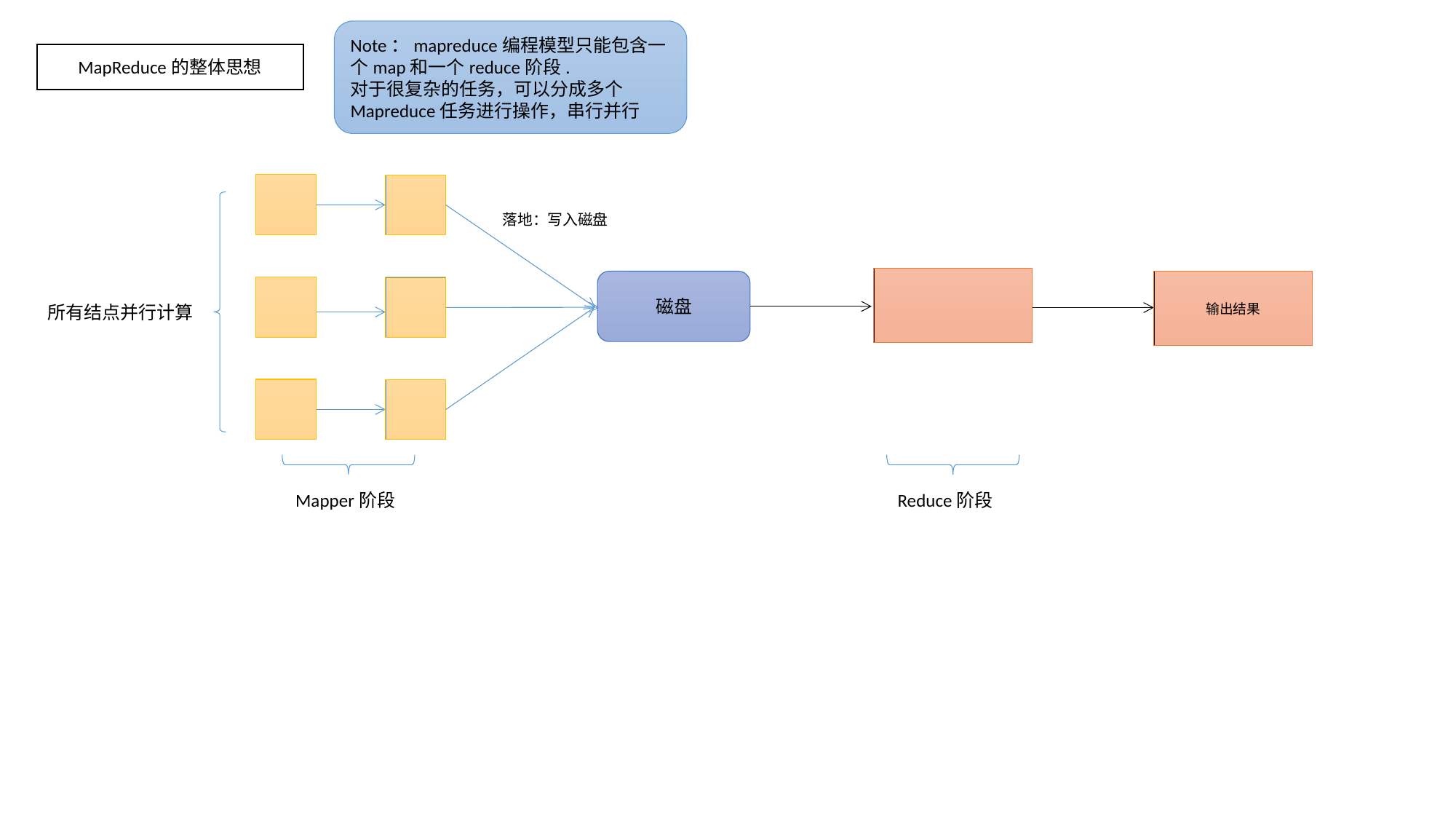

Note：mapreduce编程模型只能包含一个map和一个reduce阶段.
对于很复杂的任务，可以分成多个Mapreduce任务进行操作，串行并行
MapReduce的整体思想

落地：写入磁盘

磁盘
输出结果

所有结点并行计算

Mapper阶段
Reduce阶段